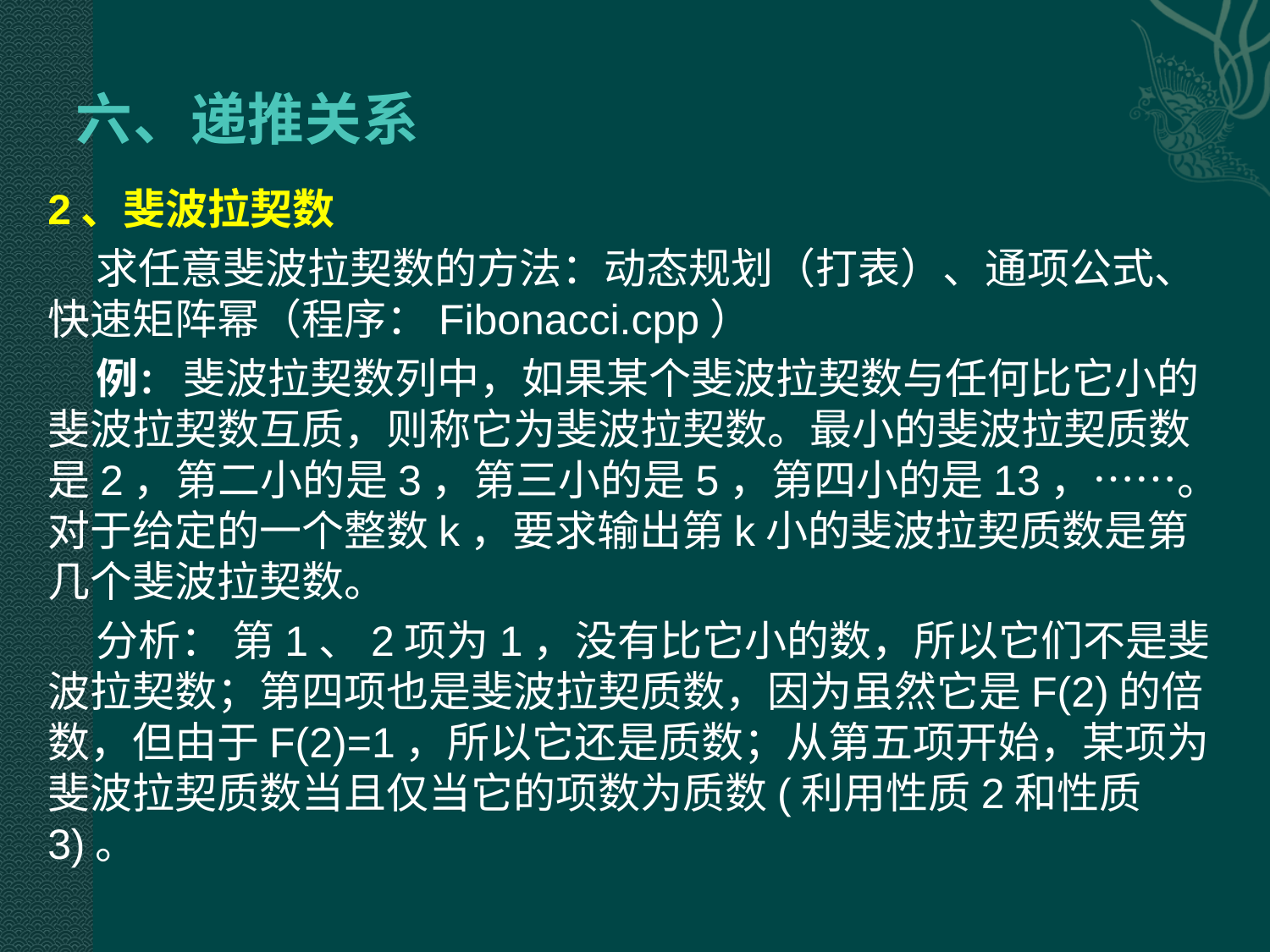

# 六、递推关系
2、斐波拉契数
    求任意斐波拉契数的方法：动态规划（打表）、通项公式、快速矩阵幂（程序：Fibonacci.cpp）
    例： 斐波拉契数列中，如果某个斐波拉契数与任何比它小的斐波拉契数互质，则称它为斐波拉契数。最小的斐波拉契质数是2，第二小的是3，第三小的是5，第四小的是13，……。对于给定的一个整数k，要求输出第k小的斐波拉契质数是第几个斐波拉契数。
    分析： 第1、2项为1，没有比它小的数，所以它们不是斐波拉契数；第四项也是斐波拉契质数，因为虽然它是F(2)的倍数，但由于F(2)=1，所以它还是质数；从第五项开始，某项为斐波拉契质数当且仅当它的项数为质数(利用性质2和性质3)。